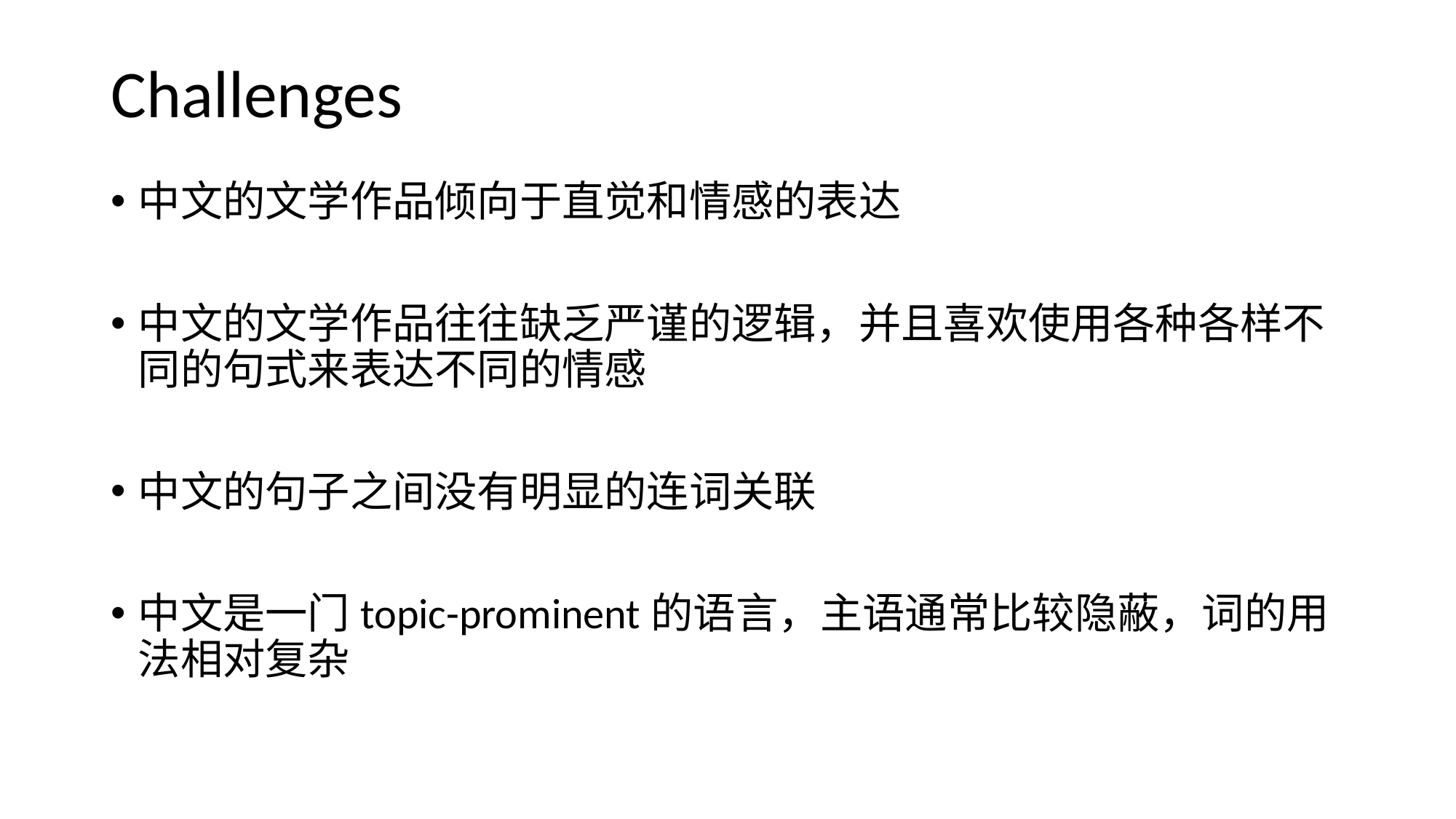

# Challenges
中文的文学作品倾向于直觉和情感的表达

中文的文学作品往往缺乏严谨的逻辑，并且喜欢使用各种各样不同的句式来表达不同的情感

中文的句子之间没有明显的连词关联

中文是一门topic-prominent的语言，主语通常比较隐蔽，词的用法相对复杂